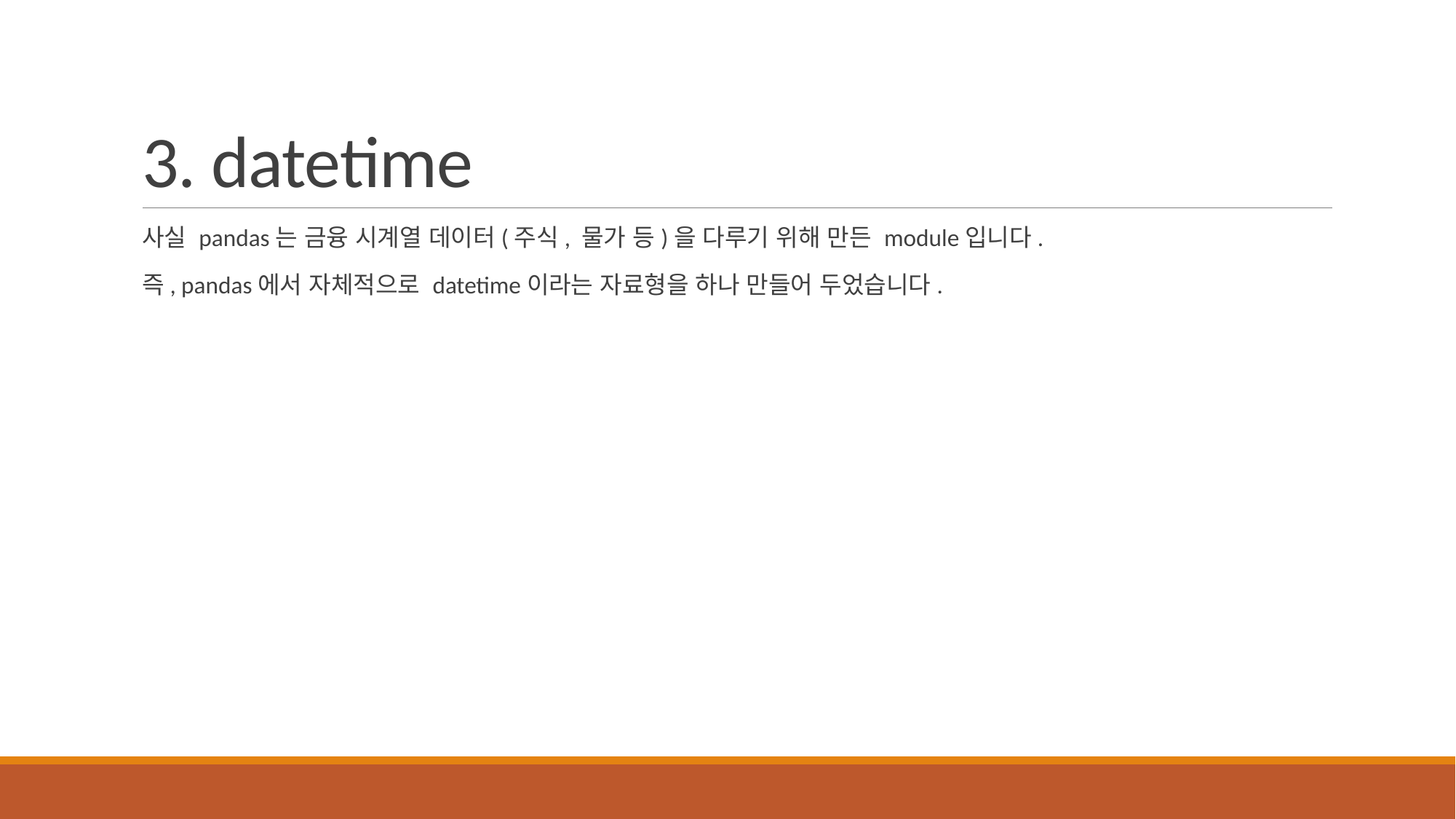

# 3. datetime
사실 pandas는 금융 시계열 데이터(주식, 물가 등)을 다루기 위해 만든 module입니다.
즉, pandas에서 자체적으로 datetime이라는 자료형을 하나 만들어 두었습니다.